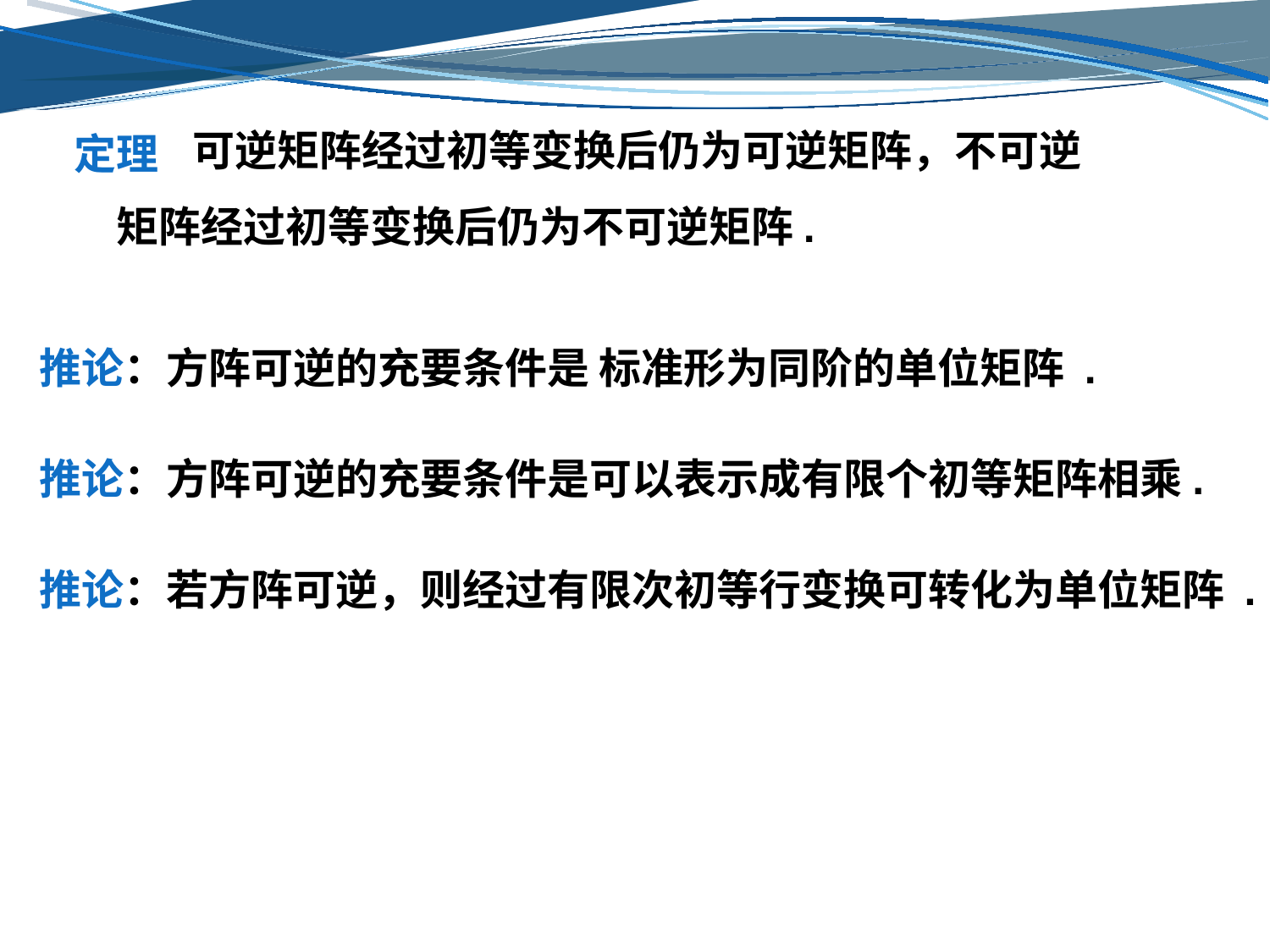

可逆矩阵经过初等变换后仍为可逆矩阵，不可逆矩阵经过初等变换后仍为不可逆矩阵.
定理
推论：方阵可逆的充要条件是 标准形为同阶的单位矩阵 .
推论：方阵可逆的充要条件是可以表示成有限个初等矩阵相乘.
推论：若方阵可逆，则经过有限次初等行变换可转化为单位矩阵 .